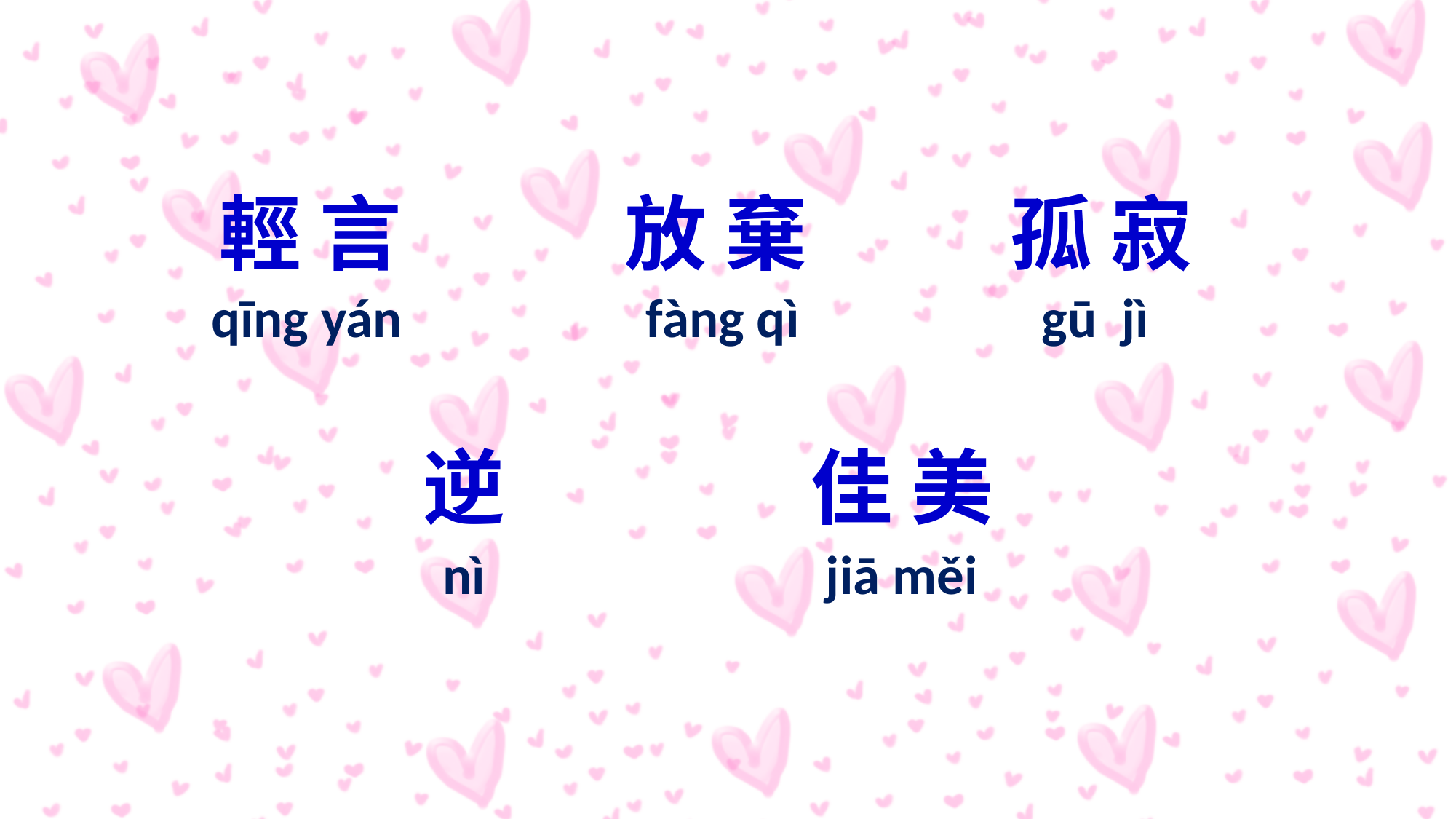

輕 言
放 棄
孤 寂
qīng yán
fàng qì
gū  jì
逆
佳 美
nì
jiā měi